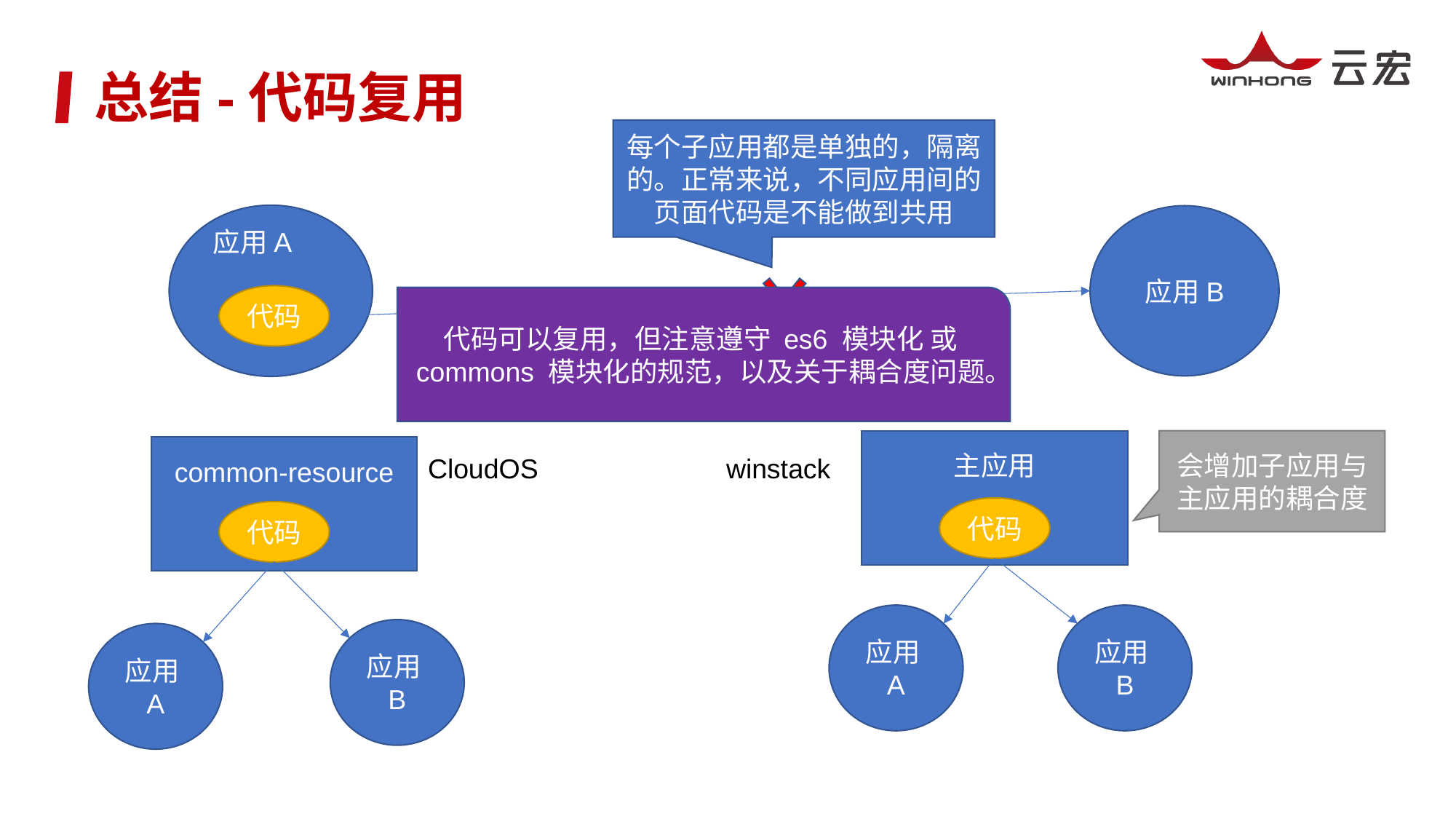

总结-代码复用

每个子应用都是单独的，隔离的。正常来说，不同应用间的页面代码是不能做到共用
应用A

应用B

代码
代码可以复用，但注意遵守 es6 模块化 或 commons 模块化的规范，以及关于耦合度问题。
主应用

会增加子应用与主应用的耦合度
common-resource

CloudOS
winstack
代码
代码
应用A
应用B
应用B
应用A